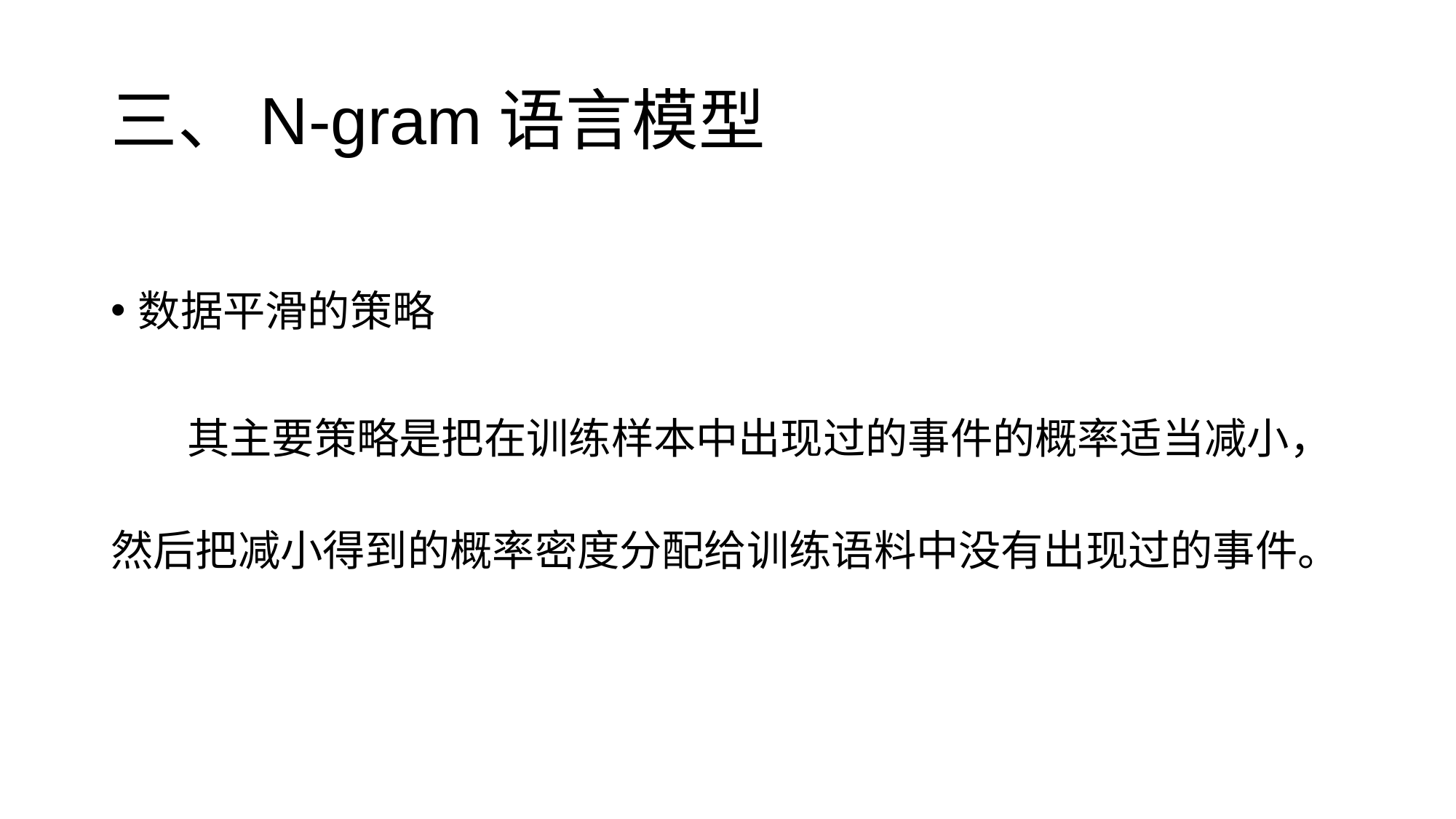

# 三、N-gram语言模型
数据平滑的策略
       其主要策略是把在训练样本中出现过的事件的概率适当减小，然后把减小得到的概率密度分配给训练语料中没有出现过的事件。